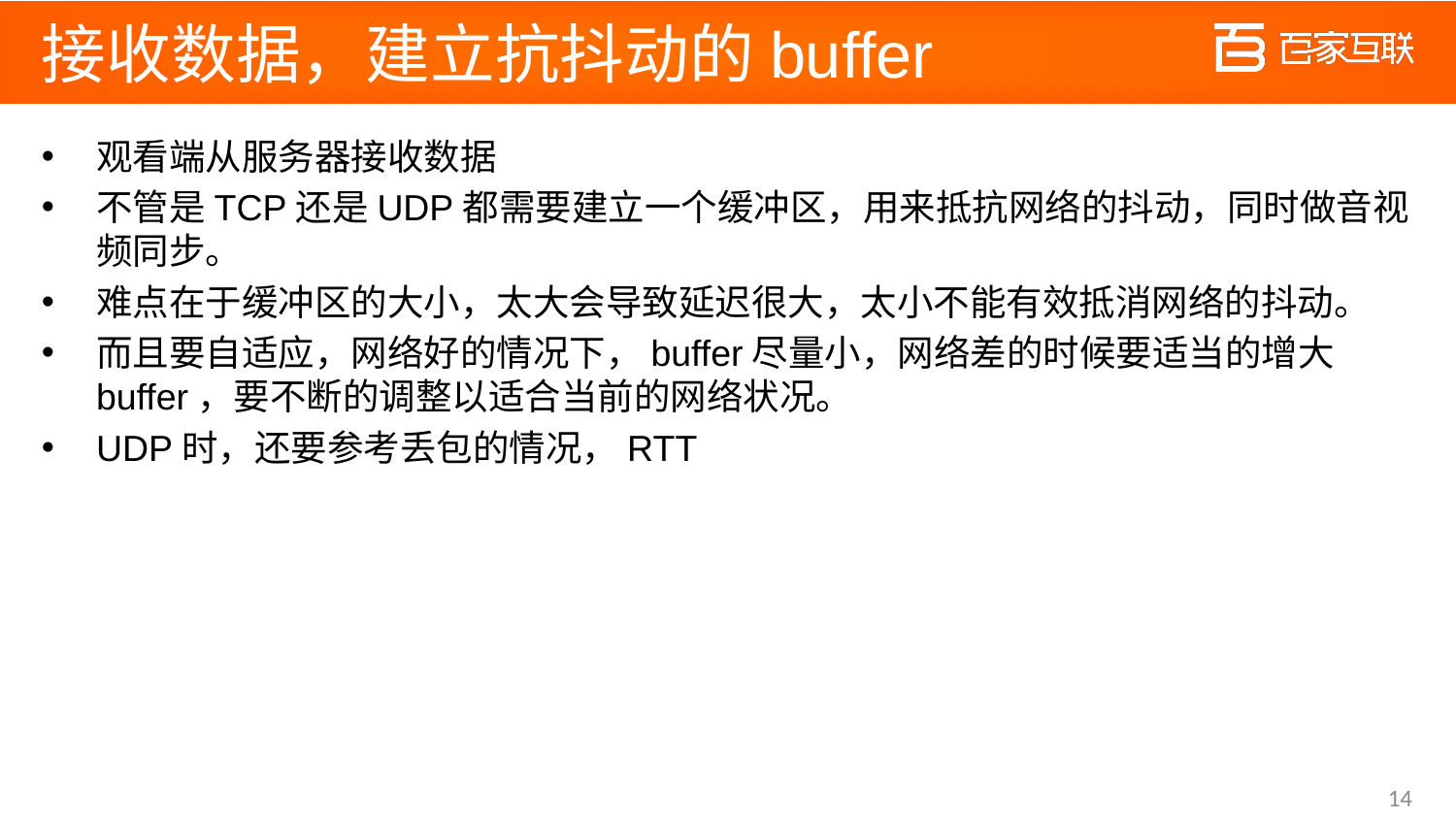

# 接收数据，建立抗抖动的buffer
观看端从服务器接收数据
不管是TCP还是UDP都需要建立一个缓冲区，用来抵抗网络的抖动，同时做音视频同步。
难点在于缓冲区的大小，太大会导致延迟很大，太小不能有效抵消网络的抖动。
而且要自适应，网络好的情况下，buffer尽量小，网络差的时候要适当的增大buffer，要不断的调整以适合当前的网络状况。
UDP时，还要参考丢包的情况，RTT

14